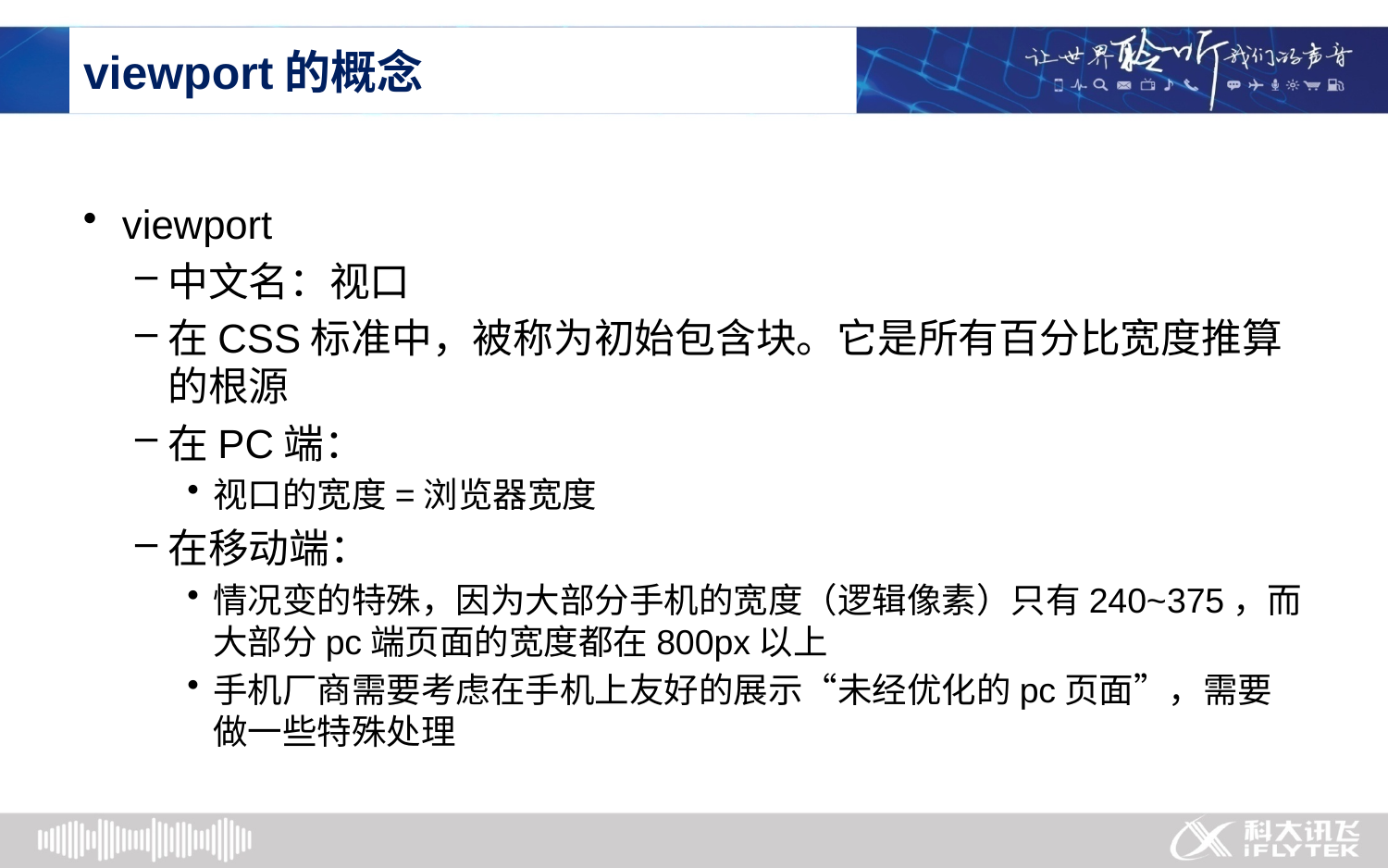

# viewport的概念

viewport
中文名：视口
在CSS标准中，被称为初始包含块。它是所有百分比宽度推算的根源
在PC端：
视口的宽度=浏览器宽度
在移动端：
情况变的特殊，因为大部分手机的宽度（逻辑像素）只有240~375，而大部分pc端页面的宽度都在800px以上
手机厂商需要考虑在手机上友好的展示“未经优化的pc页面”，需要做一些特殊处理